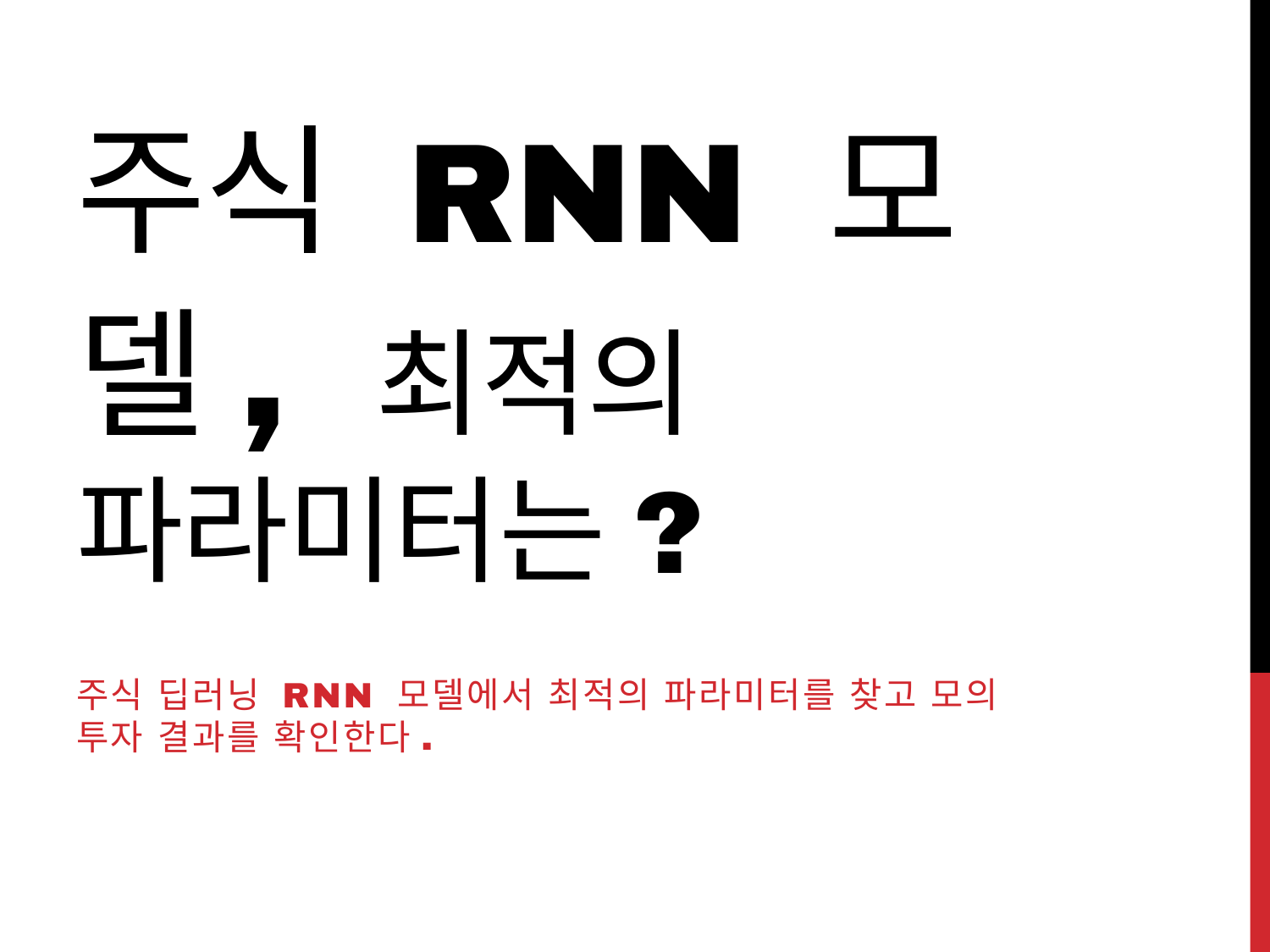

# 주식 RNN 모델, 최적의 파라미터는?
주식 딥러닝 RNN 모델에서 최적의 파라미터를 찾고 모의 투자 결과를 확인한다.